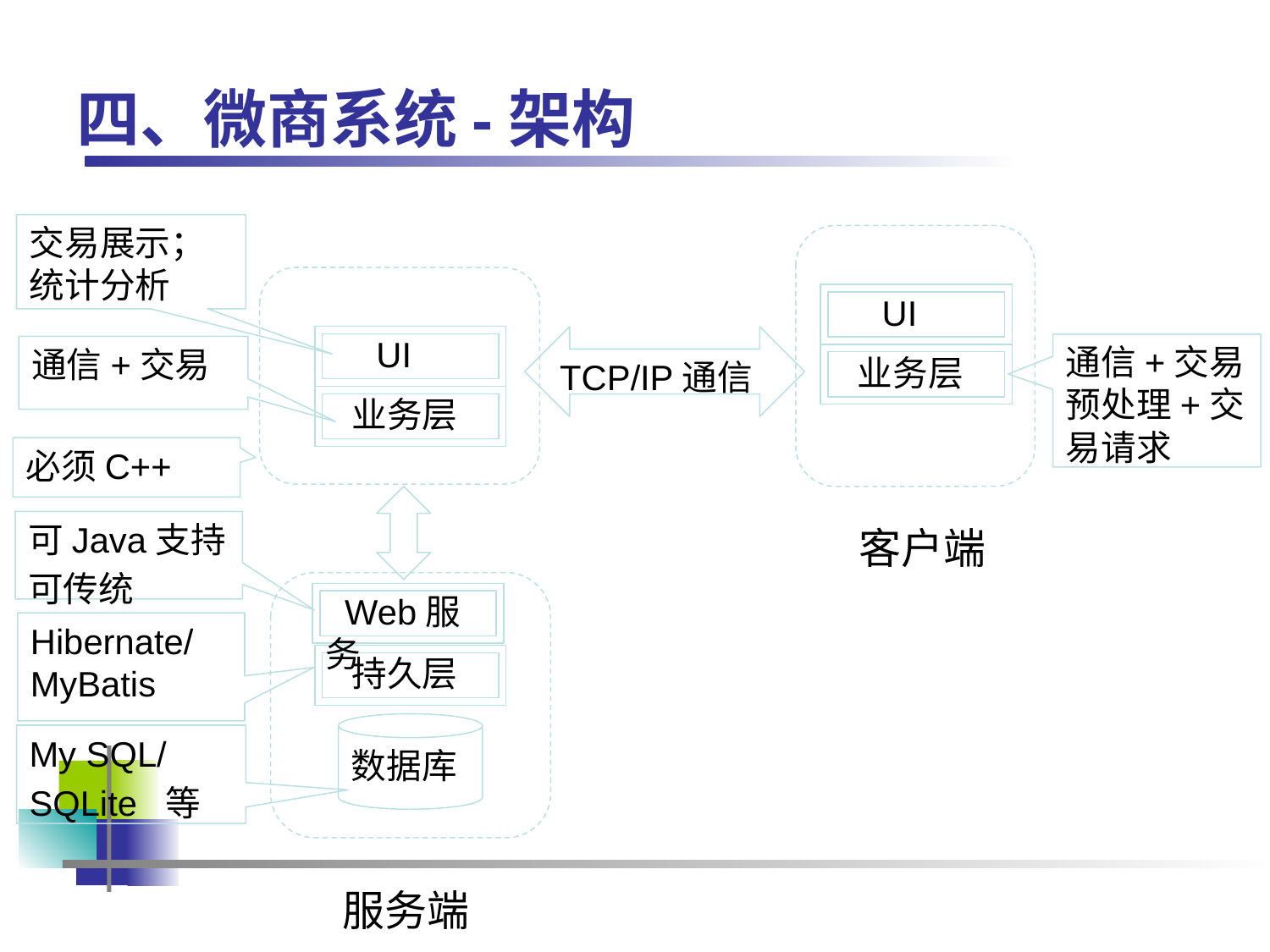

# 四、微商系统-架构

交易展示；统计分析

     UI
     UI
TCP/IP通信
通信+交易预处理+交易请求
通信+交易
  业务层
  业务层
必须C++

可Java支持
可传统
客户端

  Web服务
Hibernate/MyBatis
  持久层
数据库
My SQL/
SQLite  等

服务端